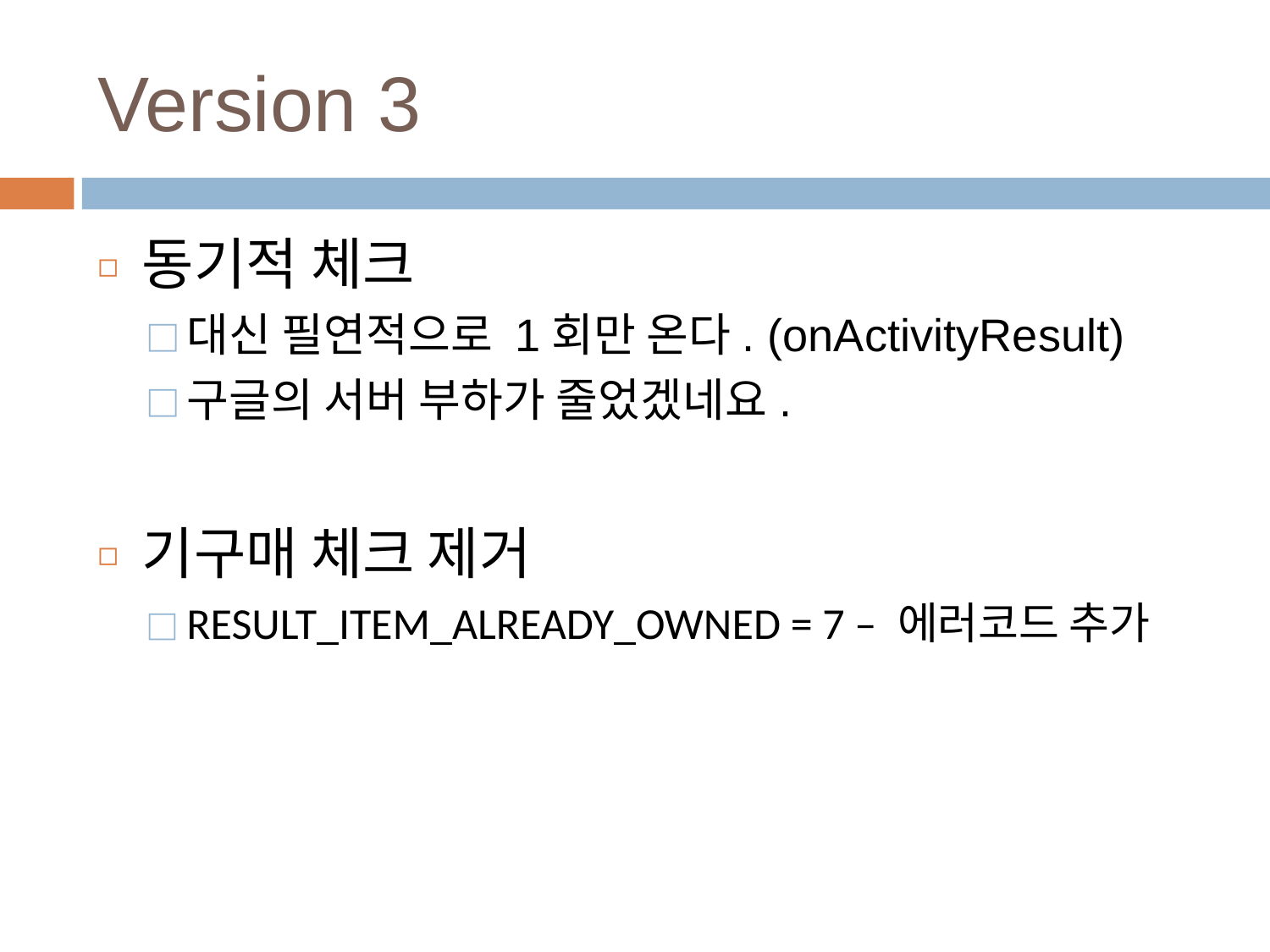

# Version 3
동기적 체크
대신 필연적으로 1회만 온다. (onActivityResult)
구글의 서버 부하가 줄었겠네요.

기구매 체크 제거
RESULT_ITEM_ALREADY_OWNED = 7 – 에러코드 추가